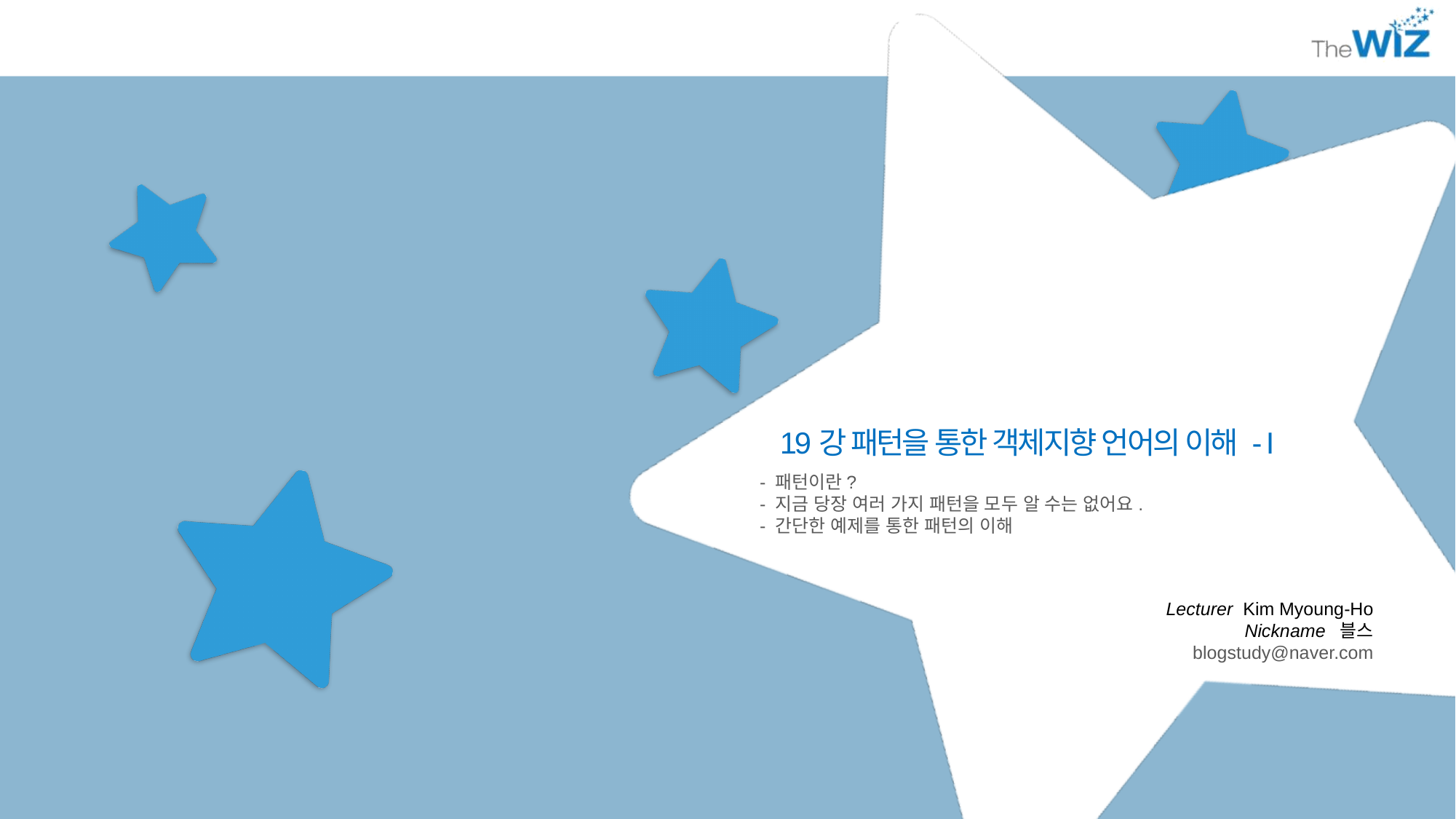

19강 패턴을 통한 객체지향 언어의 이해 - I
- 패턴이란?
- 지금 당장 여러 가지 패턴을 모두 알 수는 없어요.
- 간단한 예제를 통한 패턴의 이해
Lecturer  Kim Myoung-Ho
Nickname  블스
blogstudy@naver.com